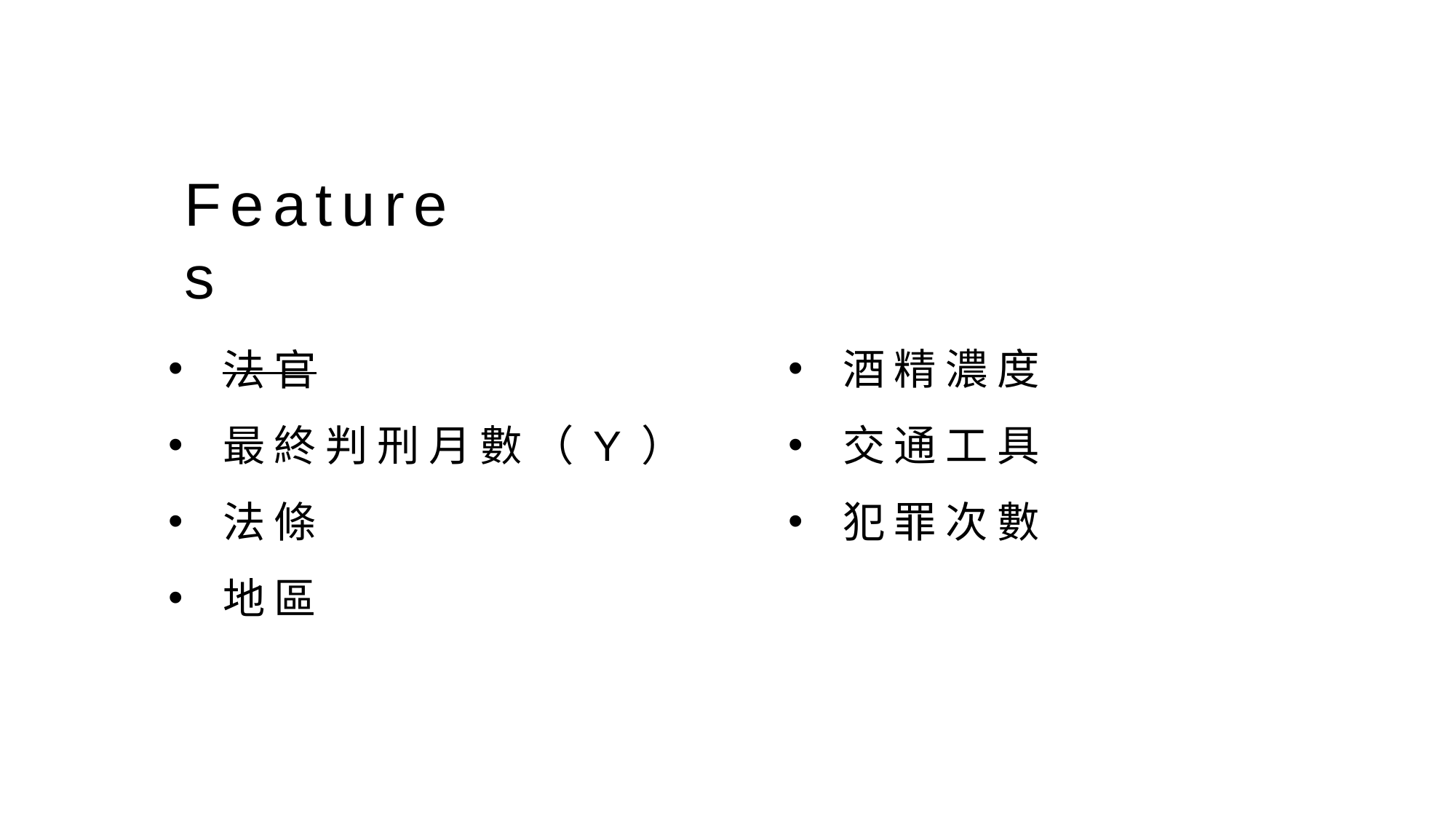

Features
酒精濃度
交通工具
犯罪次數
法官
最終判刑月數（Y）
法條
地區